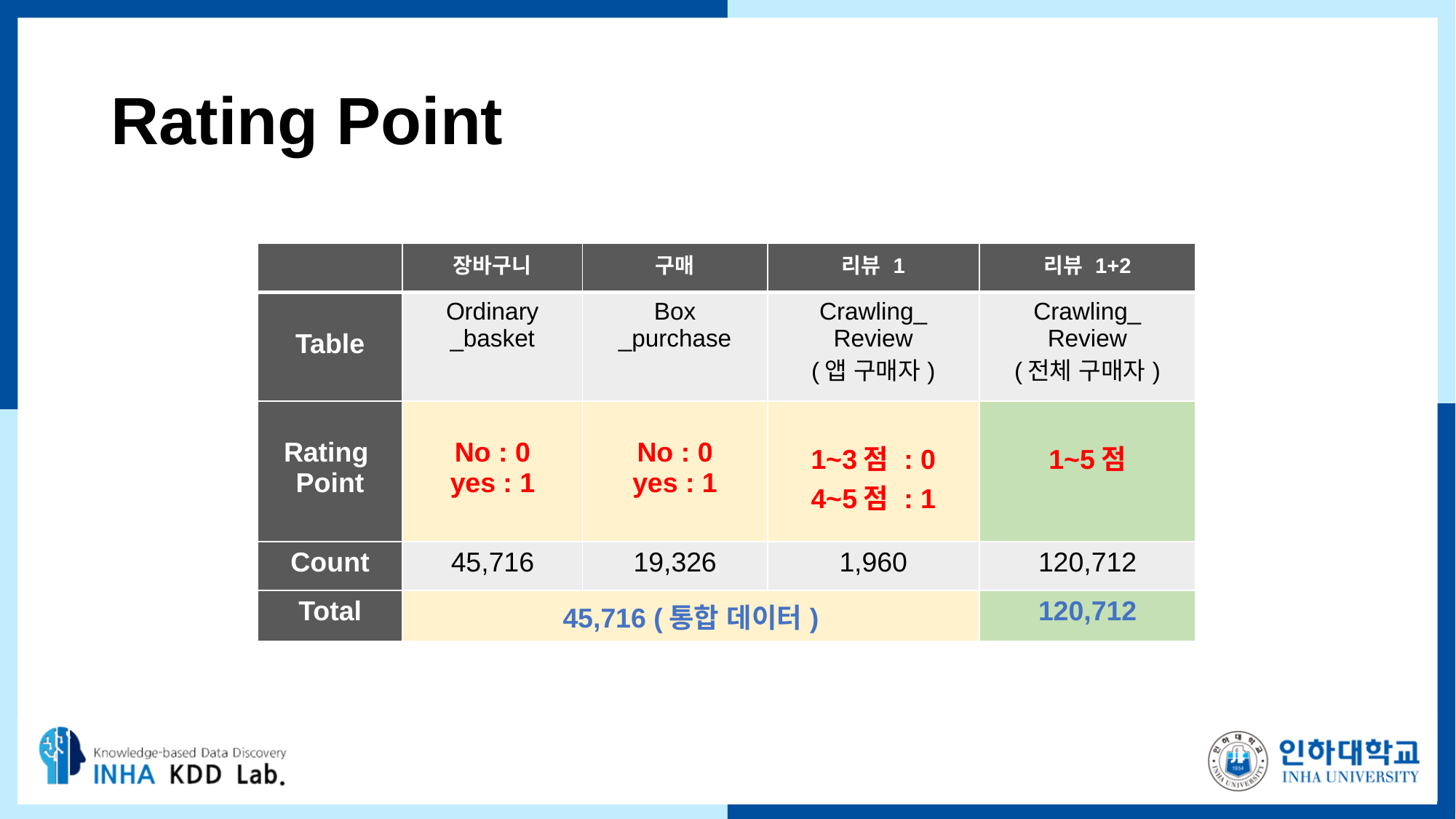

# Rating Point
|  | 장바구니 | 구매 | 리뷰 1 | 리뷰 1+2 |
| --- | --- | --- | --- | --- |
| Table | Ordinary \_basket | Box \_purchase | Crawling\_ Review (앱 구매자) | Crawling\_ Review (전체 구매자) |
| Rating Point | No : 0 yes : 1 | No : 0 yes : 1 | 1~3점 : 0 4~5점 : 1 | 1~5점 |
| Count | 45,716 | 19,326 | 1,960 | 120,712 |
| Total | 45,716 (통합 데이터) |  |  | 120,712 |
2